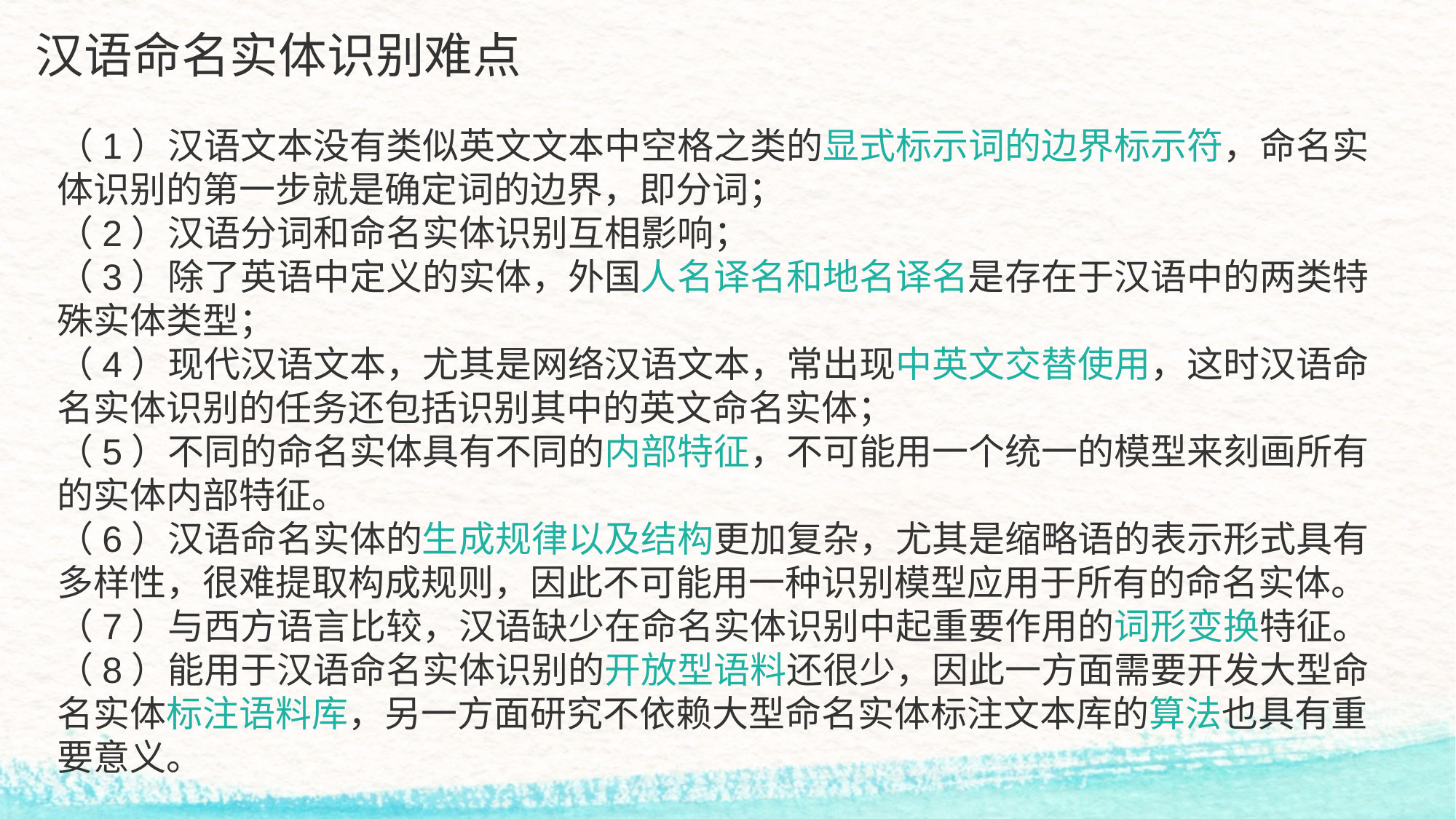

汉语命名实体识别难点
（1）汉语文本没有类似英文文本中空格之类的显式标示词的边界标示符，命名实体识别的第一步就是确定词的边界，即分词；
（2）汉语分词和命名实体识别互相影响；
（3）除了英语中定义的实体，外国人名译名和地名译名是存在于汉语中的两类特殊实体类型；
（4）现代汉语文本，尤其是网络汉语文本，常出现中英文交替使用，这时汉语命名实体识别的任务还包括识别其中的英文命名实体；
（5）不同的命名实体具有不同的内部特征，不可能用一个统一的模型来刻画所有的实体内部特征。
（6）汉语命名实体的生成规律以及结构更加复杂，尤其是缩略语的表示形式具有多样性，很难提取构成规则，因此不可能用一种识别模型应用于所有的命名实体。
（7）与西方语言比较，汉语缺少在命名实体识别中起重要作用的词形变换特征。
（8）能用于汉语命名实体识别的开放型语料还很少，因此一方面需要开发大型命名实体标注语料库，另一方面研究不依赖大型命名实体标注文本库的算法也具有重要意义。